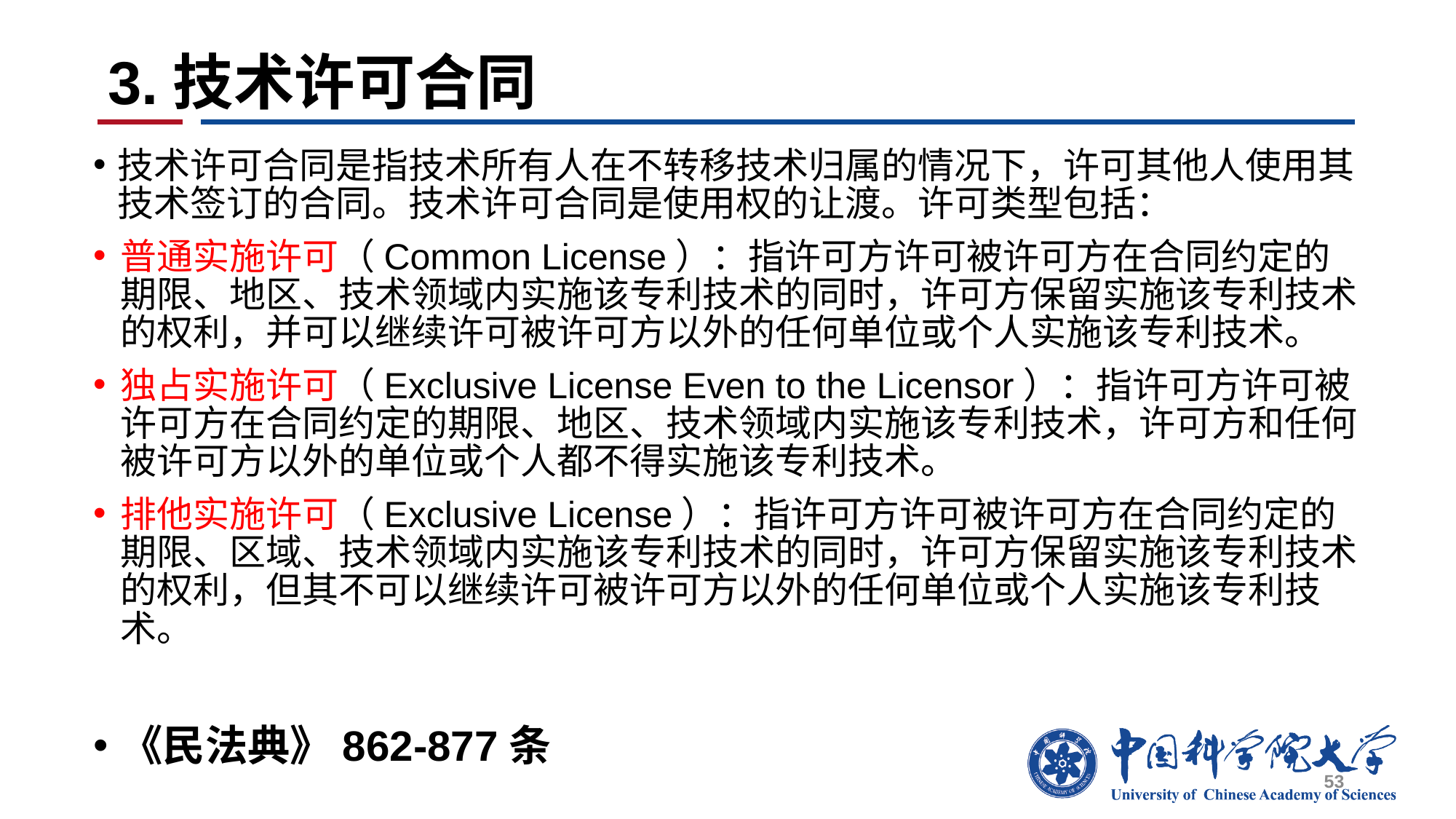

# 3.技术许可合同
技术许可合同是指技术所有人在不转移技术归属的情况下，许可其他人使用其技术签订的合同。技术许可合同是使用权的让渡。许可类型包括：
普通实施许可（Common License）：指许可方许可被许可方在合同约定的期限、地区、技术领域内实施该专利技术的同时，许可方保留实施该专利技术的权利，并可以继续许可被许可方以外的任何单位或个人实施该专利技术。
独占实施许可（Exclusive License Even to the Licensor）：指许可方许可被许可方在合同约定的期限、地区、技术领域内实施该专利技术，许可方和任何被许可方以外的单位或个人都不得实施该专利技术。
排他实施许可（Exclusive License）：指许可方许可被许可方在合同约定的期限、区域、技术领域内实施该专利技术的同时，许可方保留实施该专利技术的权利，但其不可以继续许可被许可方以外的任何单位或个人实施该专利技术。

《民法典》862-877条

53